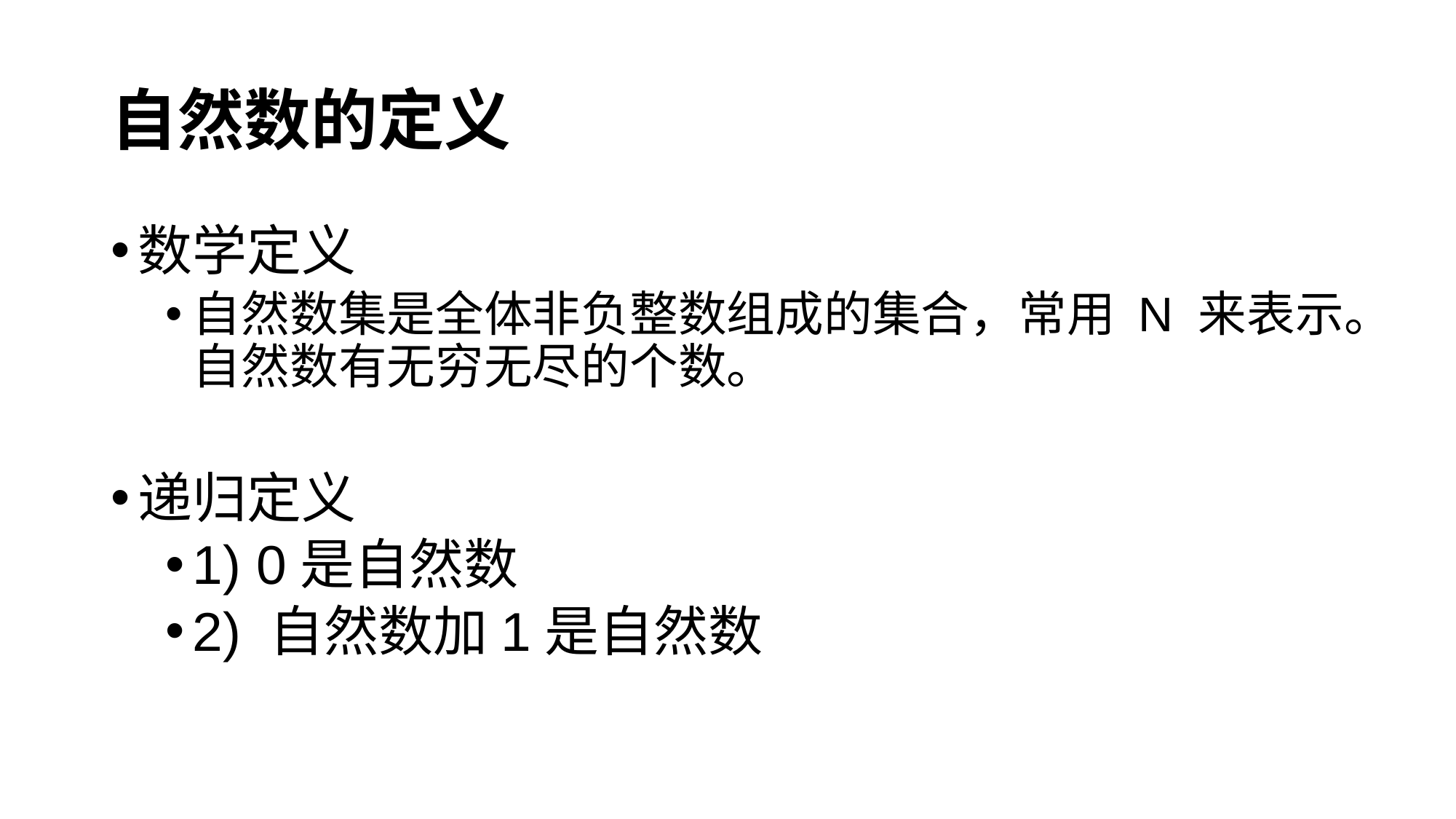

# 自然数的定义
数学定义
自然数集是全体非负整数组成的集合，常用 N 来表示。自然数有无穷无尽的个数。

递归定义
1) 0是自然数
2) 自然数加1是自然数